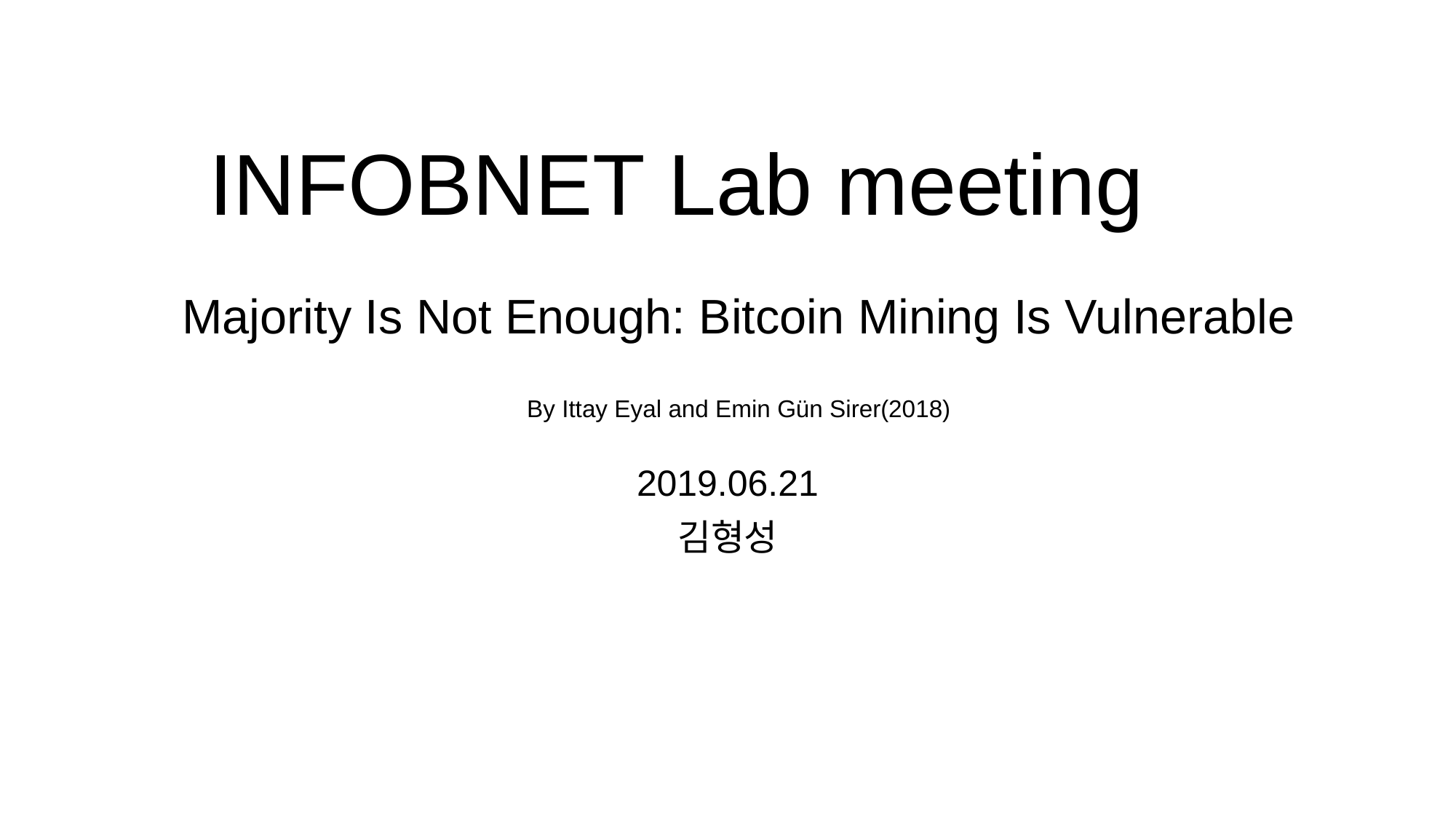

# INFOBNET Lab meeting
Majority Is Not Enough: Bitcoin Mining Is Vulnerable
By Ittay Eyal and Emin Gün Sirer(2018)
2019.06.21
김형성